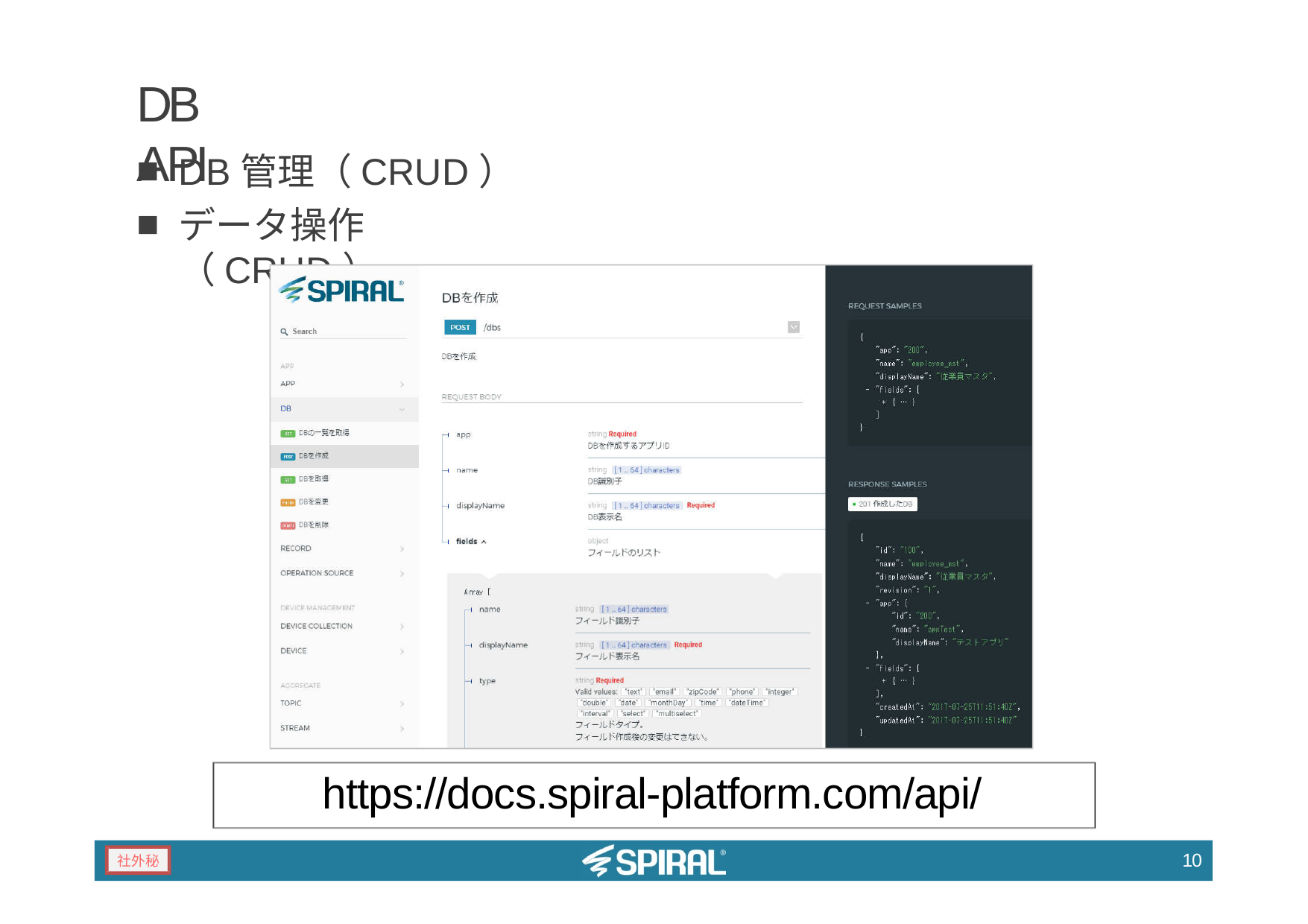

# DB API
DB管理（CRUD）
データ操作（CRUD）

https://docs.spiral-platform.com/api/
10
社外秘